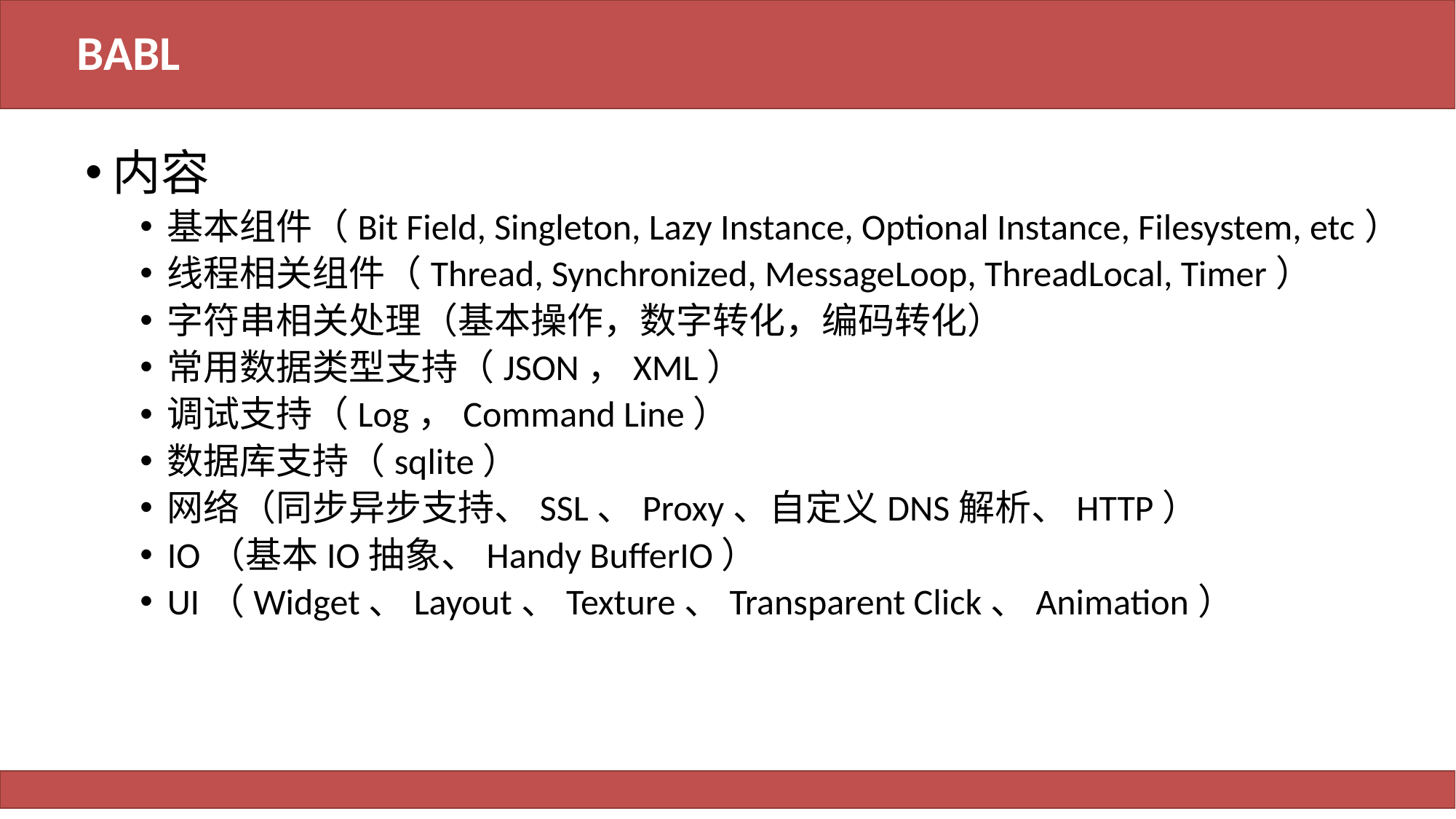

# BABL

内容
基本组件（Bit Field, Singleton, Lazy Instance, Optional Instance, Filesystem, etc）
线程相关组件（Thread, Synchronized, MessageLoop, ThreadLocal, Timer）
字符串相关处理（基本操作，数字转化，编码转化）
常用数据类型支持（JSON，XML）
调试支持（Log，Command Line）
数据库支持（sqlite）
网络（同步异步支持、SSL、Proxy、自定义DNS解析、HTTP）
IO（基本IO抽象、Handy BufferIO）
UI（Widget、Layout、Texture、Transparent Click、Animation）